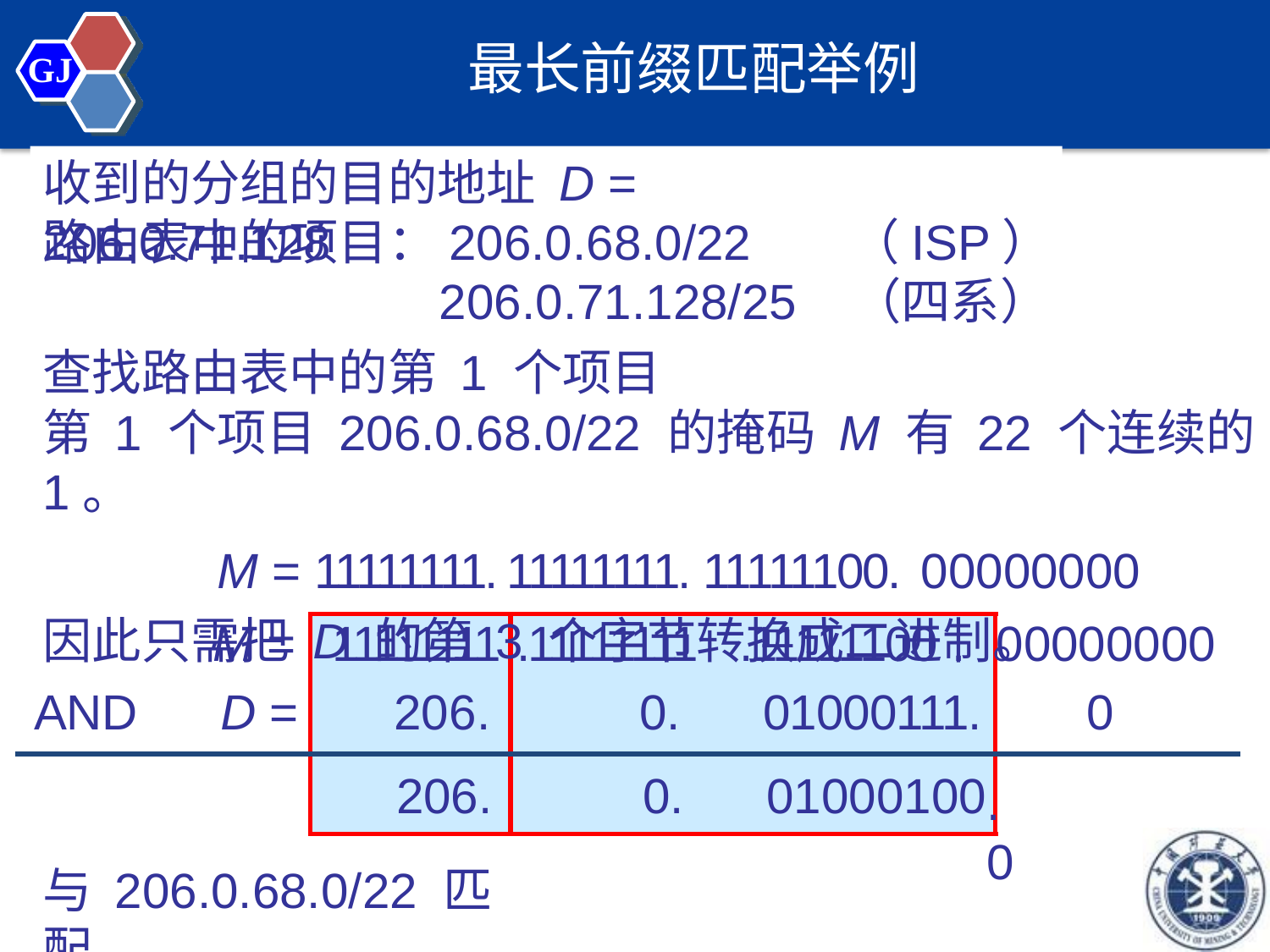

# 最长前缀匹配举例
GJ

收到的分组的目的地址 D = 206.0.71.128
路由表中的项目：206.0.68.0/22
206.0.71.128/25
（ISP）
（四系）
查找路由表中的第 1 个项目
第 1 个项目 206.0.68.0/22 的掩码 M 有 22 个连续的 1。
M = 11111111. 11111111. 11111100. 00000000
因此只需把 D 的第 3 个字节转换成二进制。
| M = AND D = | 11111111 206. | .11111111 0. | .11111100 . 01000111. | 00000000 0 |
| --- | --- | --- | --- | --- |
|  | 206. | 0. | 01000100 |  |
.	0
与 206.0.68.0/22 匹配